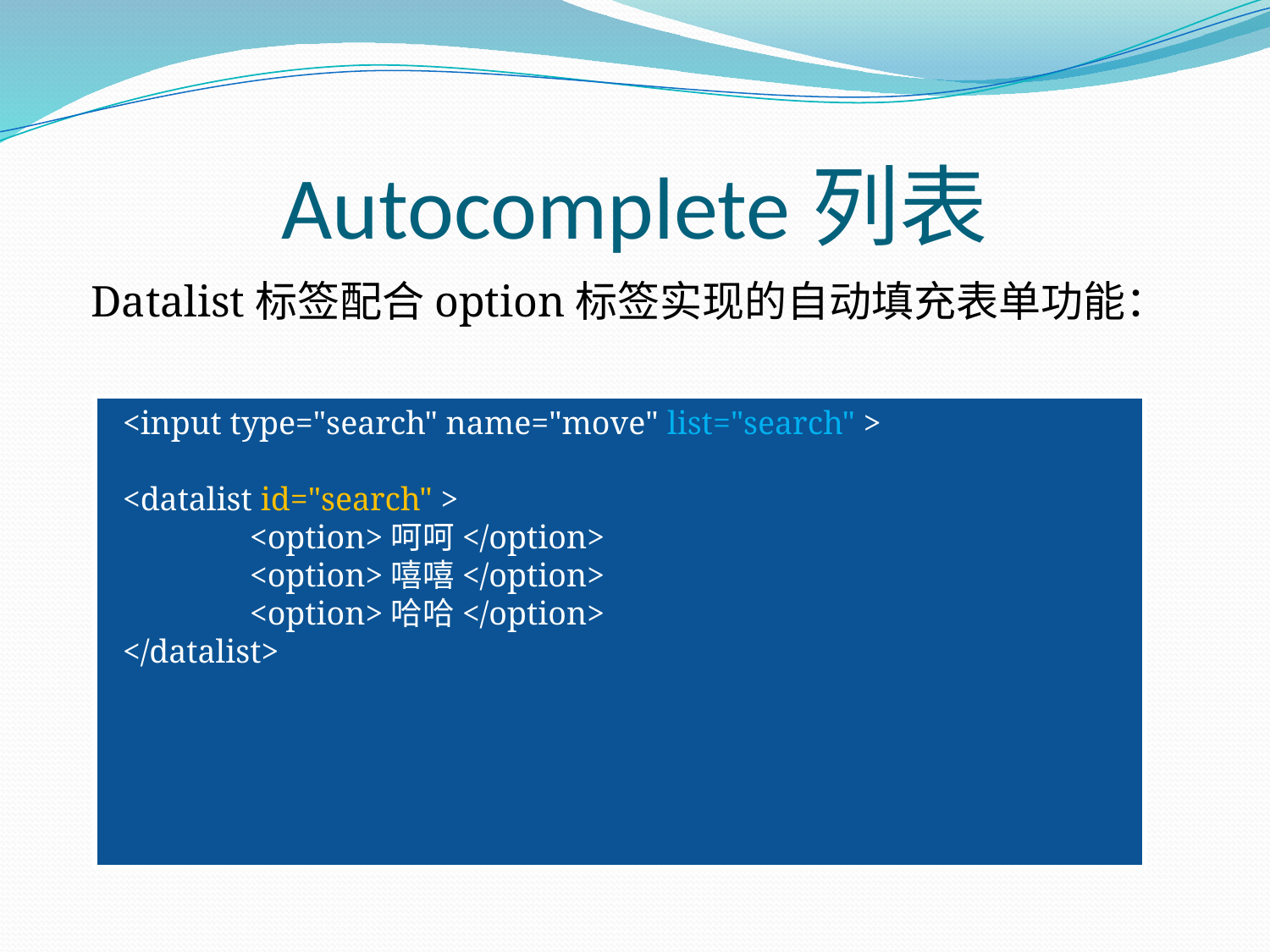

# Autocomplete列表
Datalist标签配合option标签实现的自动填充表单功能：
<input type="search" name="move" list="search" >

<datalist id="search" >
	<option>呵呵</option>
	<option>嘻嘻</option>
	<option>哈哈</option>
</datalist>